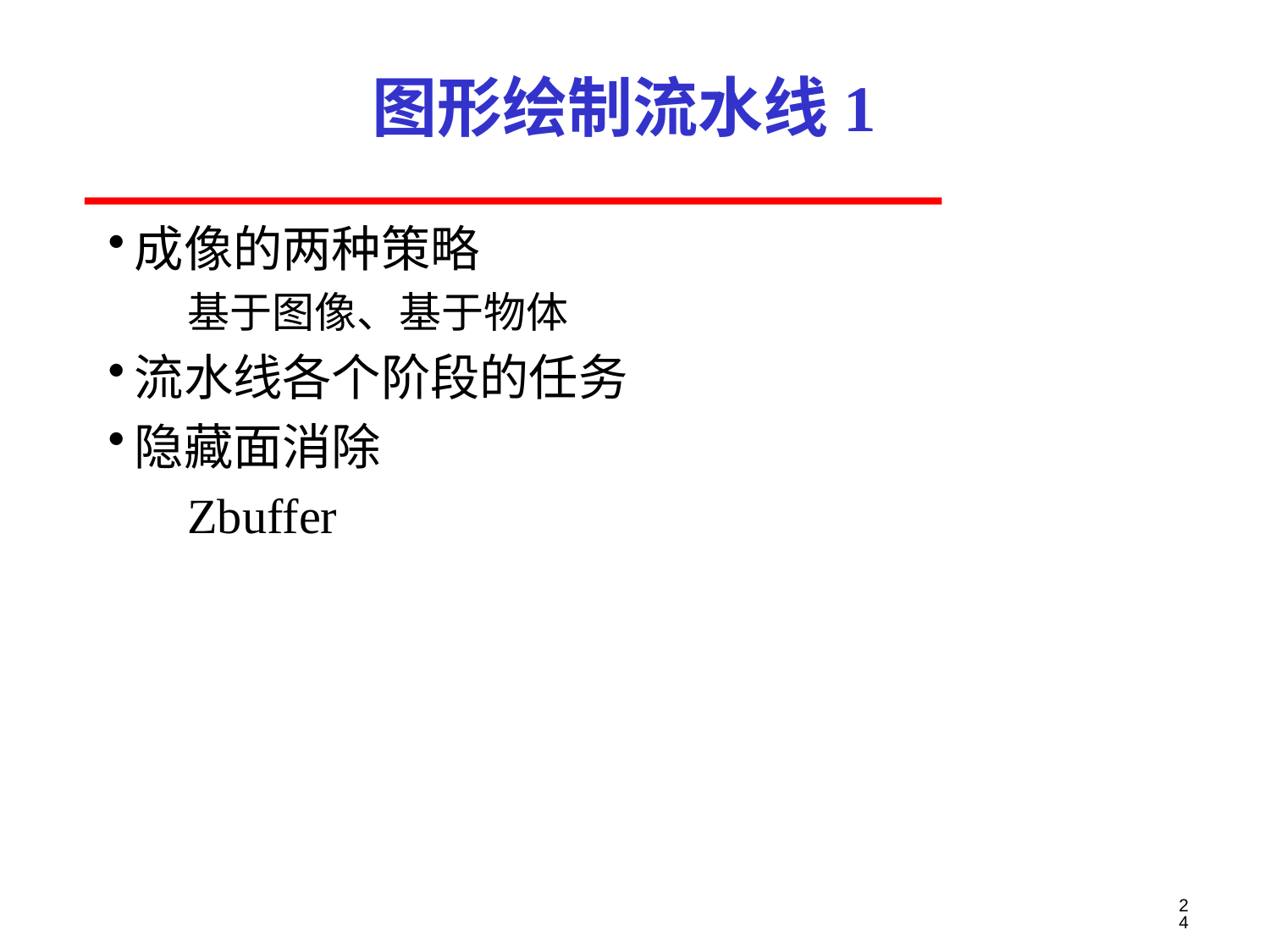

# 图形绘制流水线1
成像的两种策略
基于图像、基于物体
流水线各个阶段的任务
隐藏面消除
Zbuffer

24